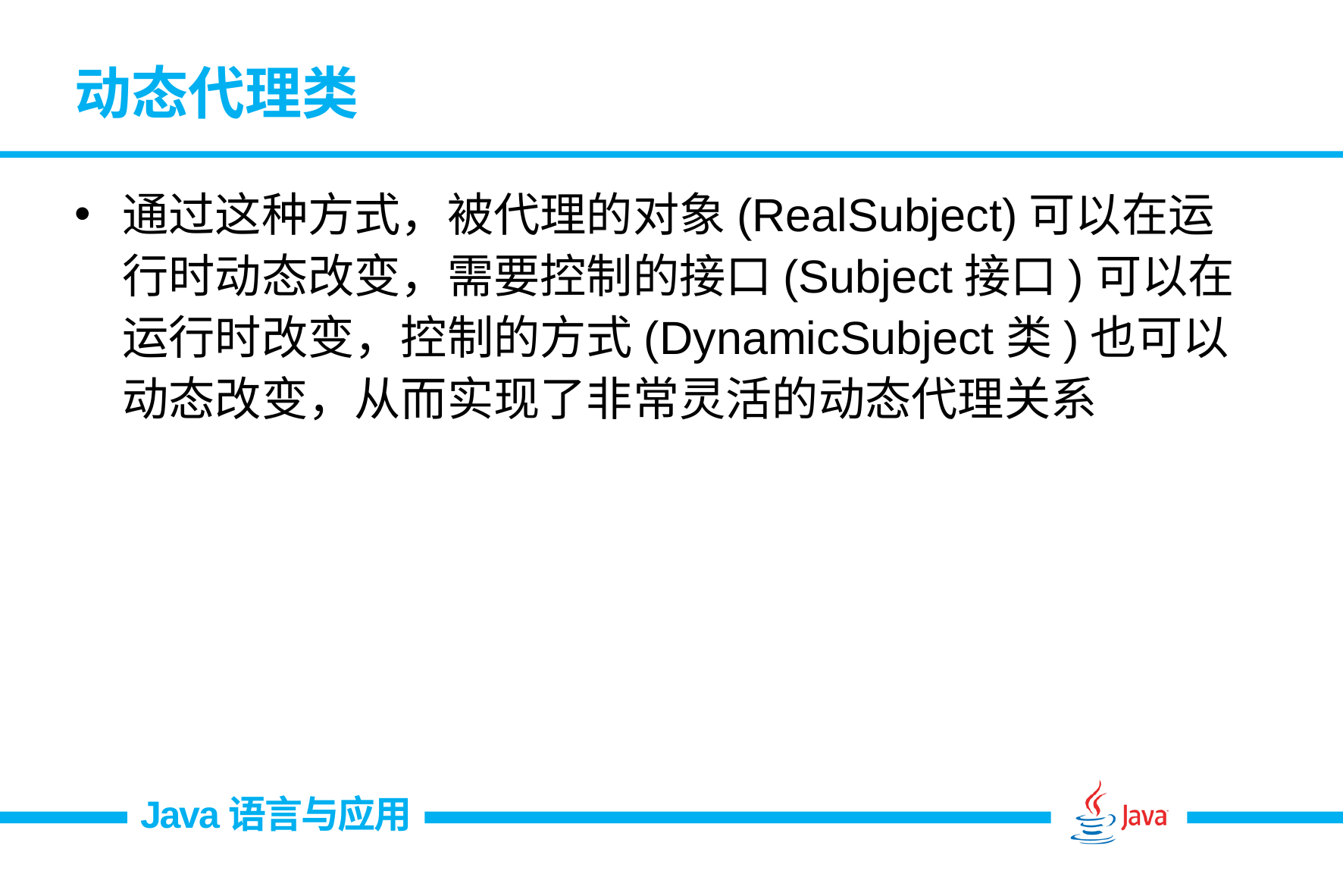

# 动态代理类
通过这种方式，被代理的对象(RealSubject)可以在运行时动态改变，需要控制的接口(Subject接口)可以在运行时改变，控制的方式(DynamicSubject类)也可以动态改变，从而实现了非常灵活的动态代理关系